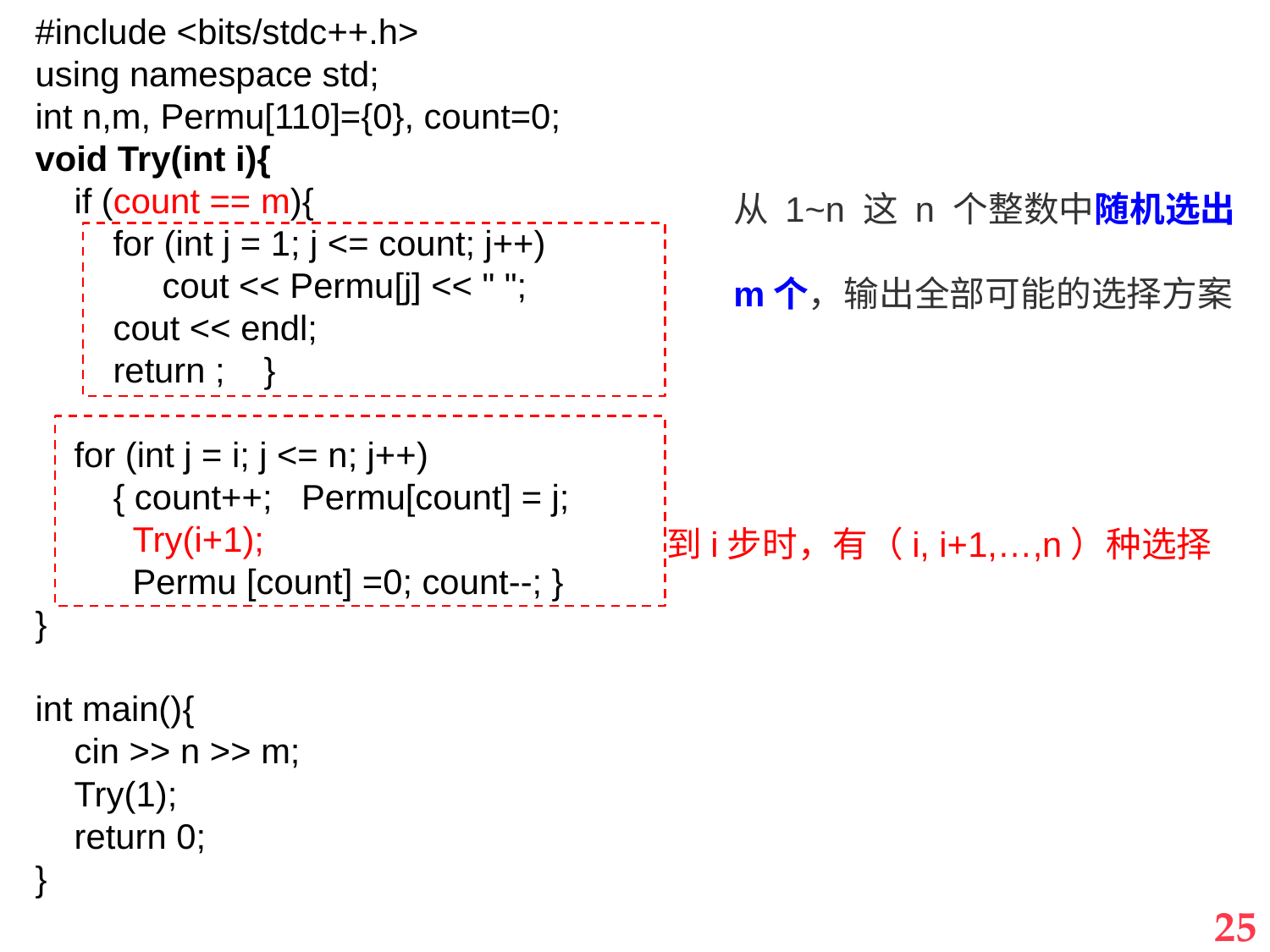

#include <bits/stdc++.h>
using namespace std;
int n,m, Permu[110]={0}, count=0;
void Try(int i){
    if (count == m){
        for (int j = 1; j <= count; j++)
        	cout << Permu[j] << " ";
        cout << endl;
        return ;    }

    for (int j = i; j <= n; j++)
        { count++;   Permu[count] = j;
          Try(i+1);
          Permu [count] =0; count--; }
}

int main(){
    cin >> n >> m;
    Try(1);
    return 0;
}

从 1~n 这 n 个整数中随机选出m个，输出全部可能的选择方案

到i步时，有（i, i+1,…,n）种选择